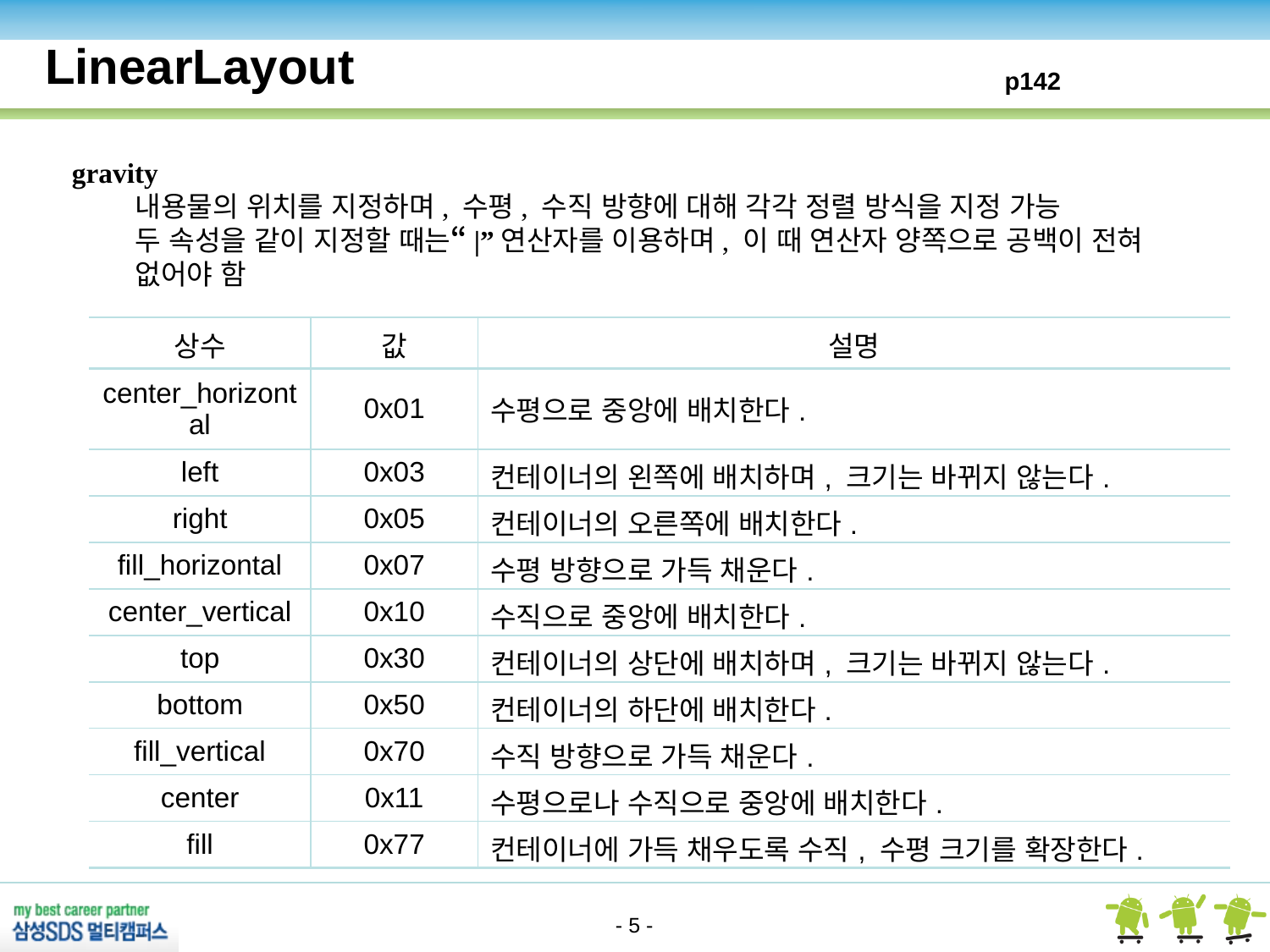

LinearLayout
p142
gravity
내용물의 위치를 지정하며, 수평, 수직 방향에 대해 각각 정렬 방식을 지정 가능
두 속성을 같이 지정할 때는“|”연산자를 이용하며, 이 때 연산자 양쪽으로 공백이 전혀 없어야 함
| 상수 | 값 | 설명 |
| --- | --- | --- |
| center\_horizontal | 0x01 | 수평으로 중앙에 배치한다. |
| left | 0x03 | 컨테이너의 왼쪽에 배치하며, 크기는 바뀌지 않는다. |
| right | 0x05 | 컨테이너의 오른쪽에 배치한다. |
| fill\_horizontal | 0x07 | 수평 방향으로 가득 채운다. |
| center\_vertical | 0x10 | 수직으로 중앙에 배치한다. |
| top | 0x30 | 컨테이너의 상단에 배치하며, 크기는 바뀌지 않는다. |
| bottom | 0x50 | 컨테이너의 하단에 배치한다. |
| fill\_vertical | 0x70 | 수직 방향으로 가득 채운다. |
| center | 0x11 | 수평으로나 수직으로 중앙에 배치한다. |
| fill | 0x77 | 컨테이너에 가득 채우도록 수직, 수평 크기를 확장한다. |
- 5 -